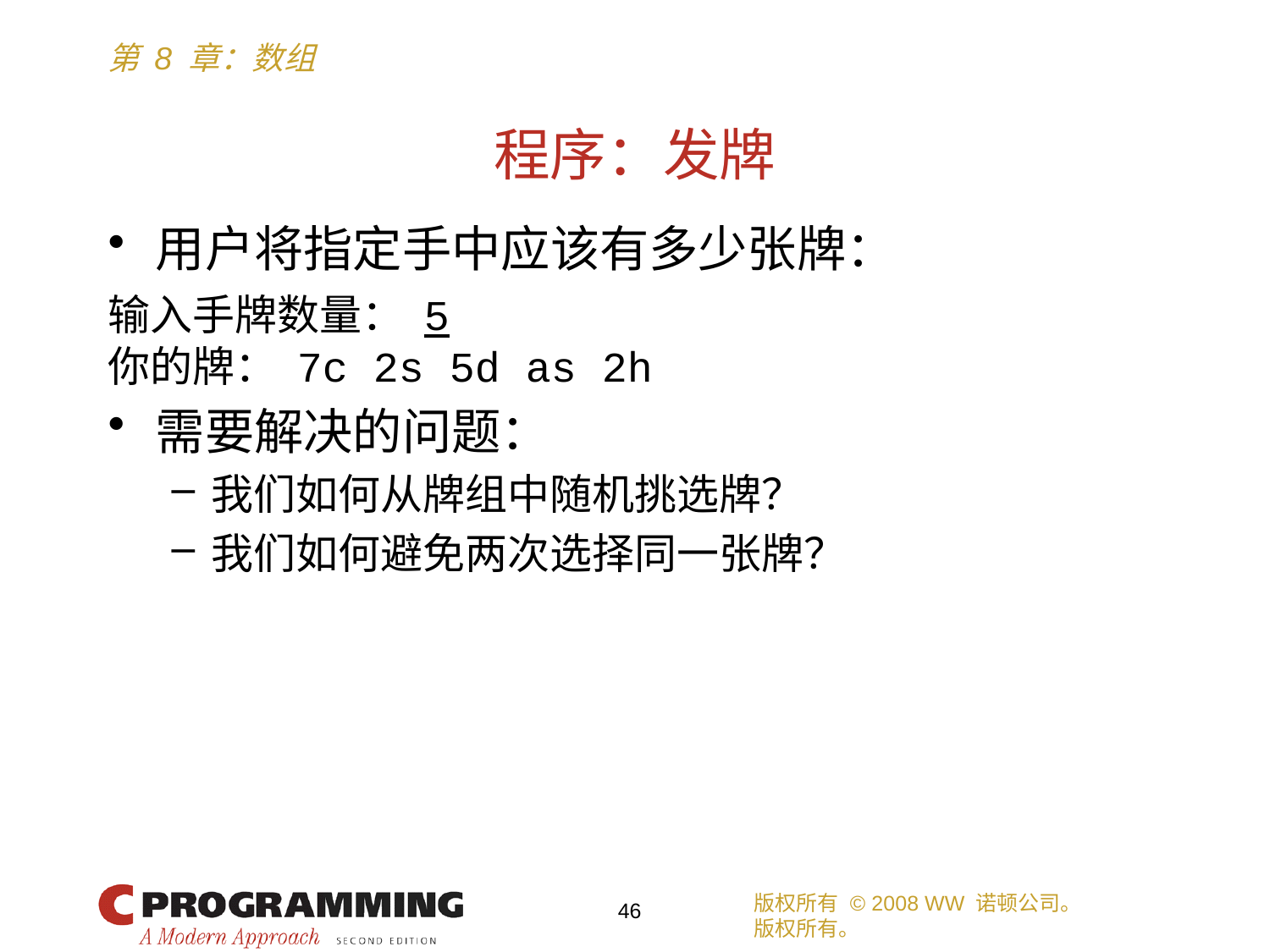

# 程序：发牌
用户将指定手中应该有多少张牌：
输入手牌数量： 5
你的牌： 7c 2s 5d as 2h
需要解决的问题：
我们如何从牌组中随机挑选牌？
我们如何避免两次选择同一张牌？
版权所有 © 2008 WW 诺顿公司。
版权所有。
46